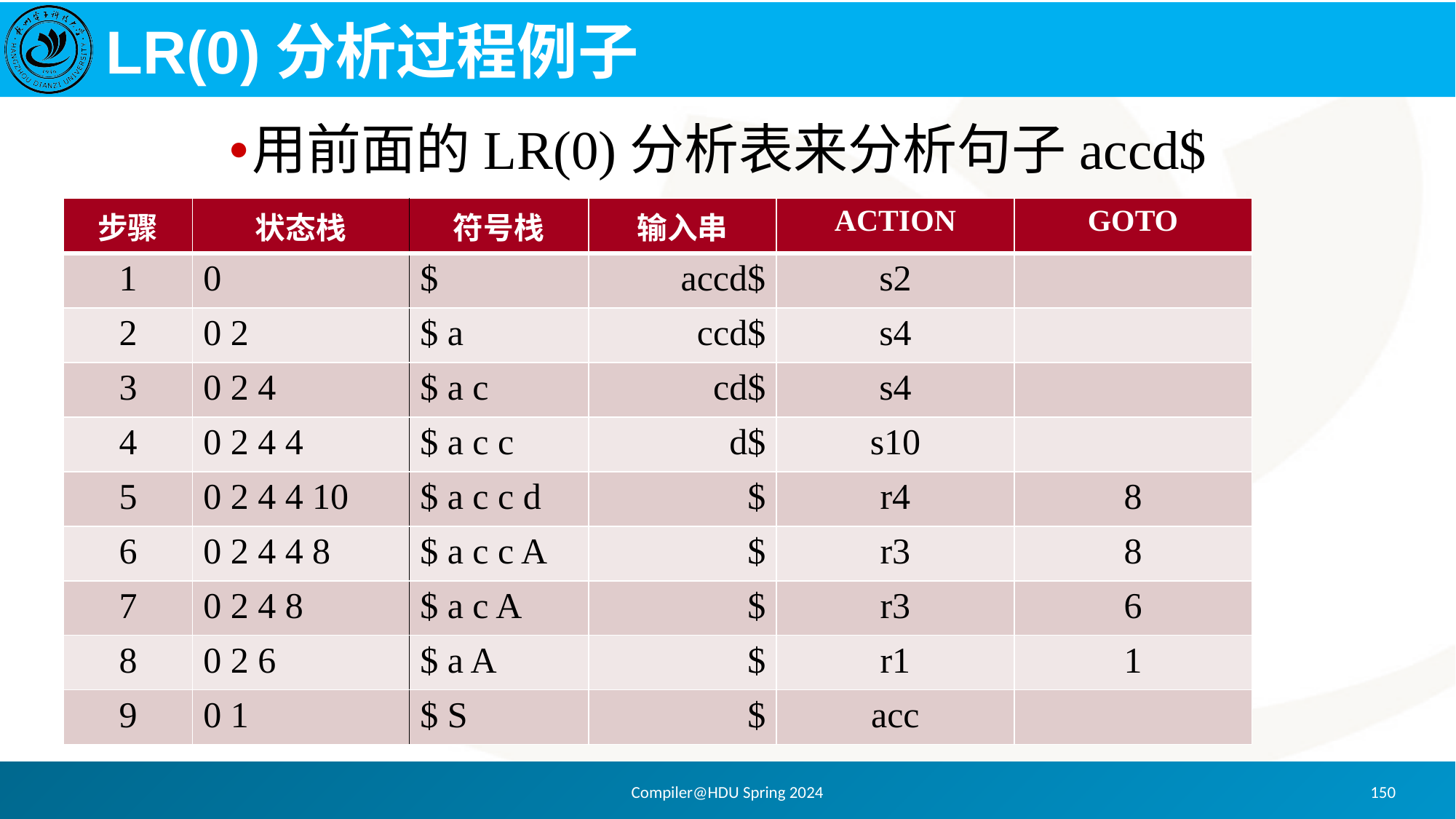

# LR(0)分析过程例子
用前面的LR(0)分析表来分析句子accd$
| 步骤 | 状态栈 | 符号栈 | 输入串 | ACTION | GOTO |
| --- | --- | --- | --- | --- | --- |
| 1 | 0 | $ | accd$ | s2 |  |
| 2 | 0 2 | $ a | ccd$ | s4 |  |
| 3 | 0 2 4 | $ a c | cd$ | s4 |  |
| 4 | 0 2 4 4 | $ a c c | d$ | s10 |  |
| 5 | 0 2 4 4 10 | $ a c c d | $ | r4 | 8 |
| 6 | 0 2 4 4 8 | $ a c c A | $ | r3 | 8 |
| 7 | 0 2 4 8 | $ a c A | $ | r3 | 6 |
| 8 | 0 2 6 | $ a A | $ | r1 | 1 |
| 9 | 0 1 | $ S | $ | acc |  |
Compiler@HDU Spring 2024
150